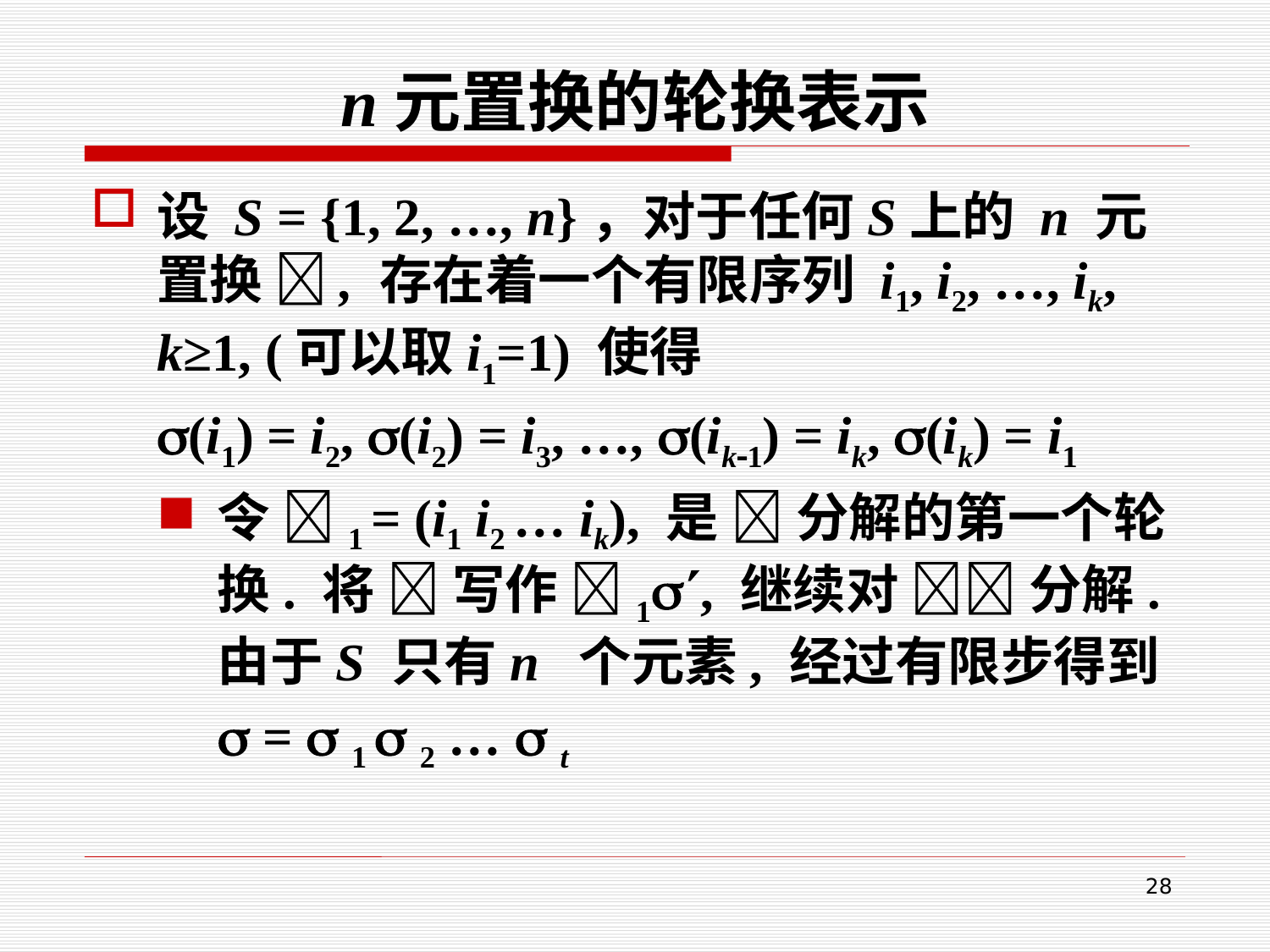

# n元置换的轮换表示
设 S = {1, 2, …, n}，对于任何S上的 n 元置换 σ, 存在着一个有限序列 i1, i2, …, ik, k≥1, (可以取i1=1) 使得
σ(i1) = i2, σ(i2) = i3, …, σ(ik−1) = ik, σ(ik) = i1
令 σ1 = (i1 i2 … ik), 是 σ 分解的第一个轮换. 将 σ 写作 σ1σ′, 继续对 σ′ 分解. 由于S 只有n  个元素, 经过有限步得到
	σ = σ 1 σ 2 … σ t
28